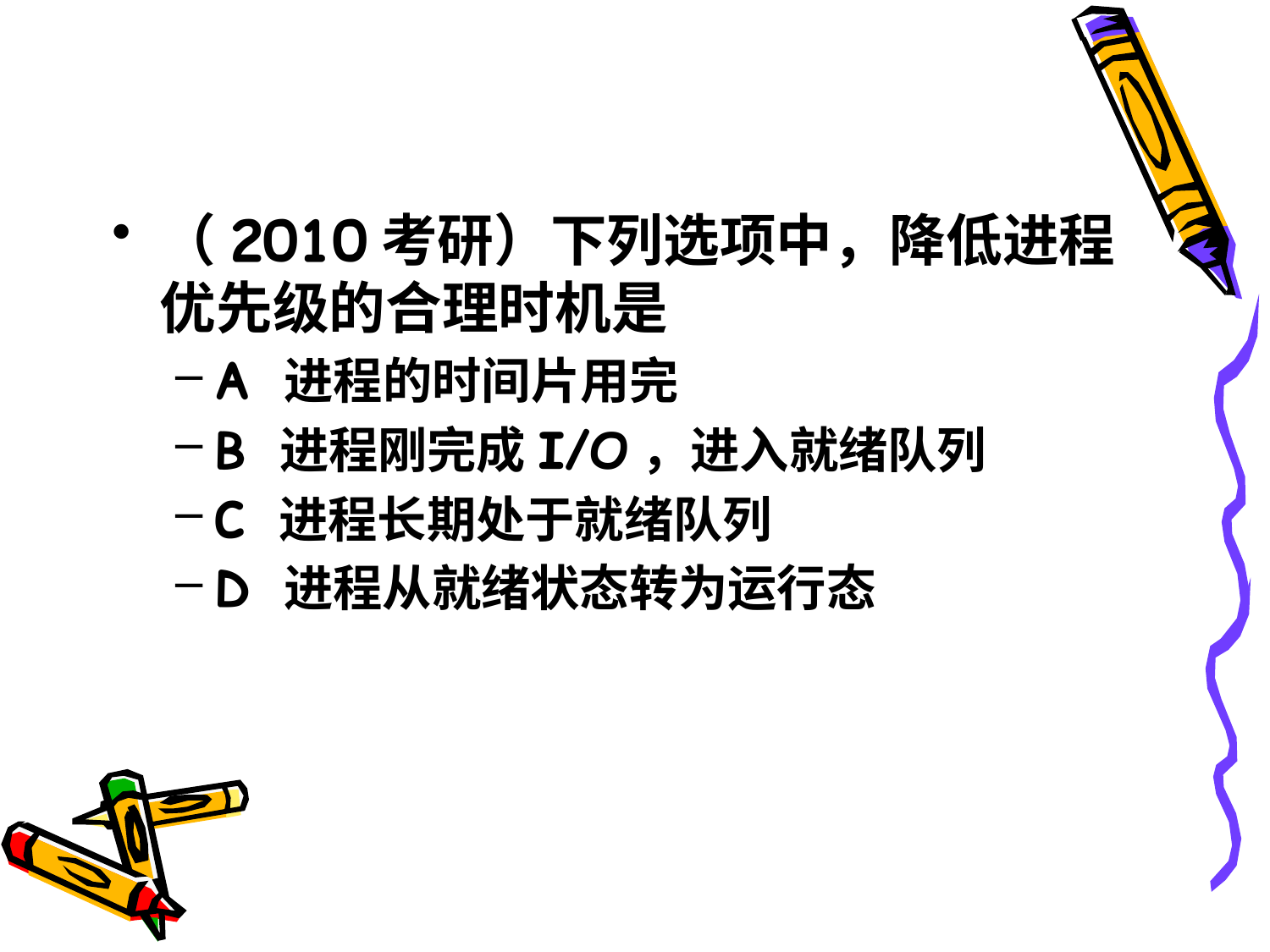

（2010考研）下列选项中，降低进程优先级的合理时机是
A 进程的时间片用完
B 进程刚完成I/O，进入就绪队列
C 进程长期处于就绪队列
D 进程从就绪状态转为运行态